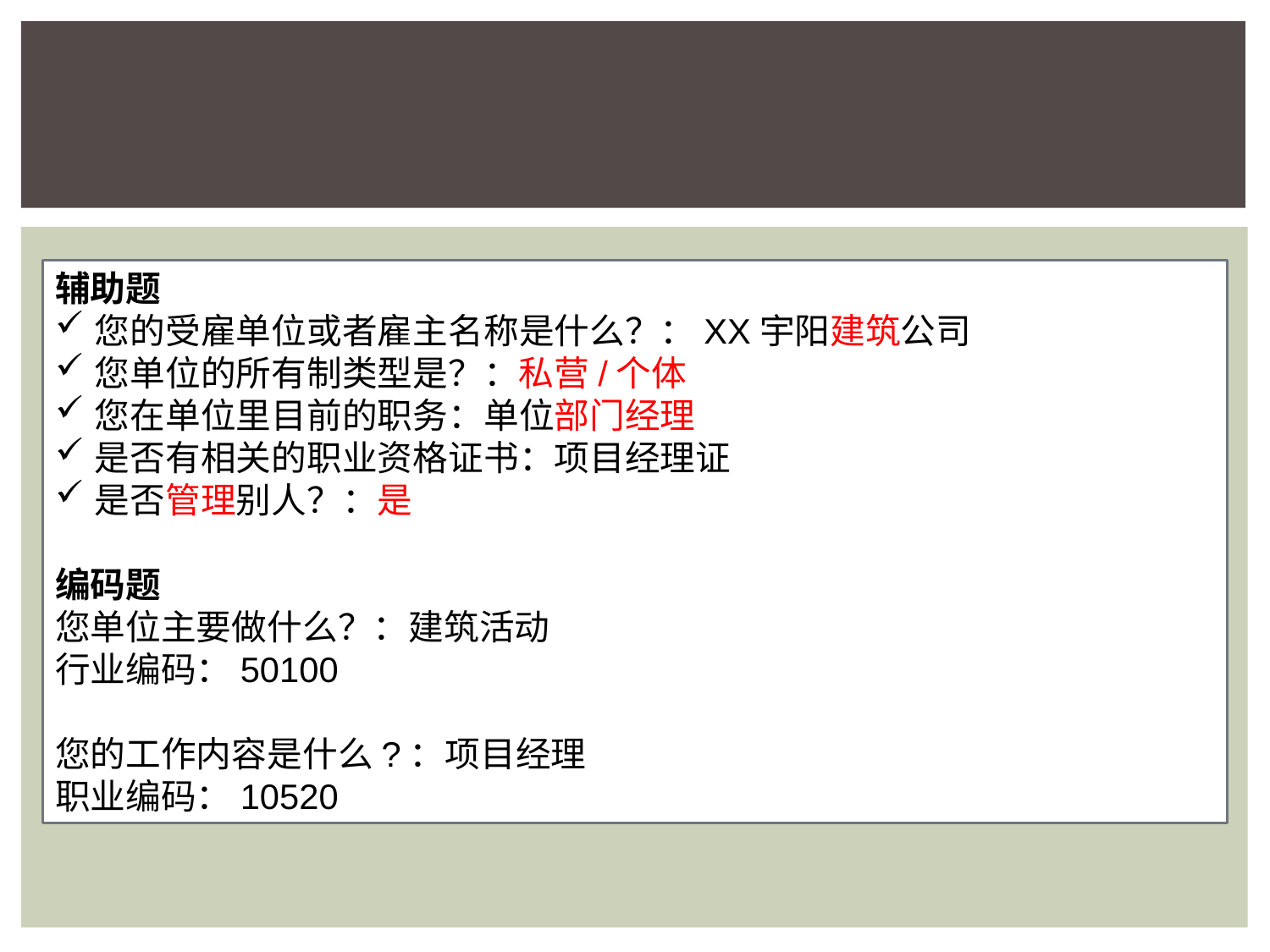

辅助题
您的受雇单位或者雇主名称是什么？：XX宇阳建筑公司
您单位的所有制类型是？：私营/个体
您在单位里目前的职务：单位部门经理
是否有相关的职业资格证书：项目经理证
是否管理别人？：是

编码题
您单位主要做什么？：建筑活动
行业编码：50100

您的工作内容是什么?：项目经理
职业编码：10520